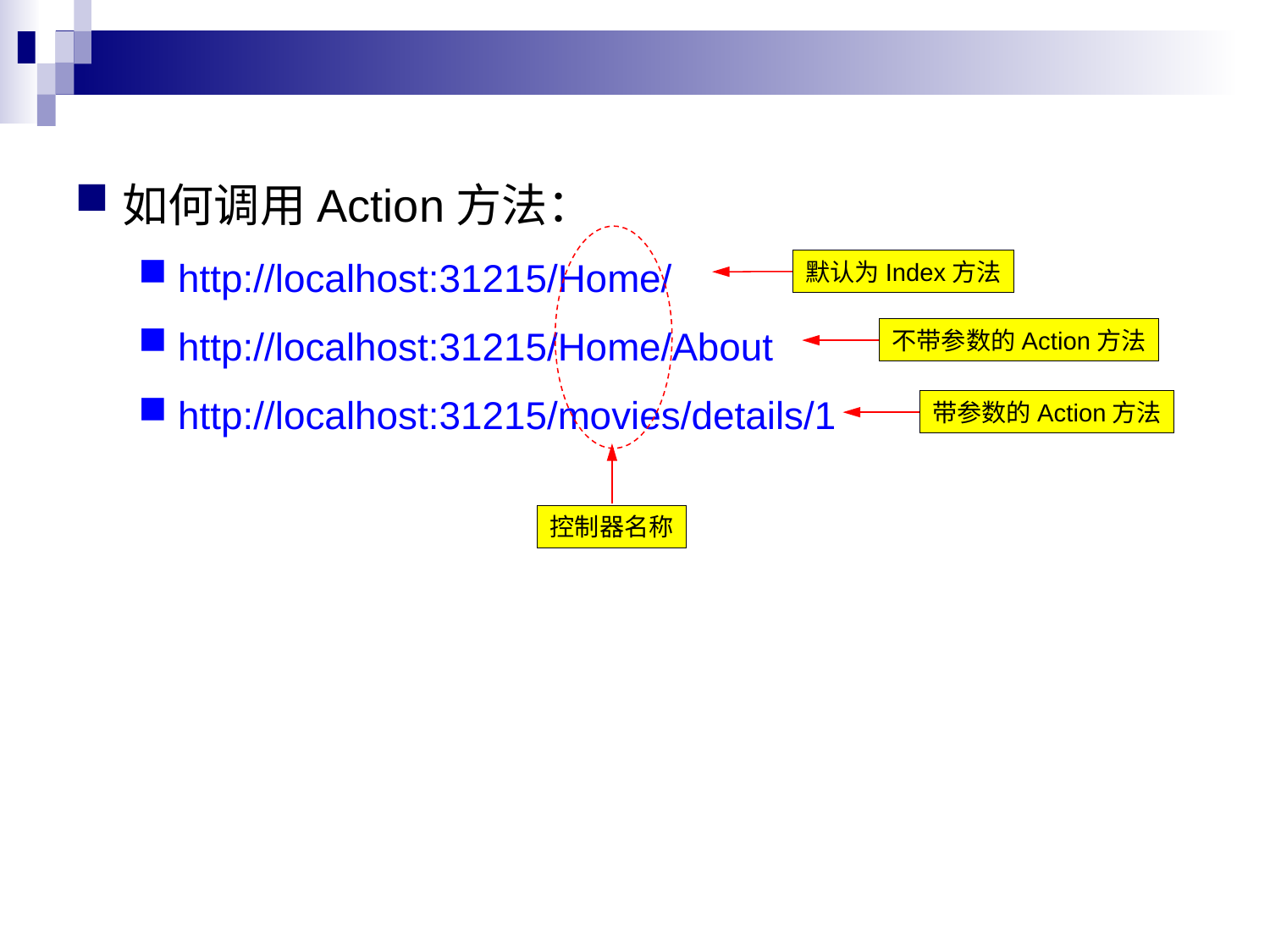

如何调用Action方法：
http://localhost:31215/Home/
http://localhost:31215/Home/About
http://localhost:31215/movies/details/1

默认为Index方法
不带参数的Action方法
带参数的Action方法
控制器名称